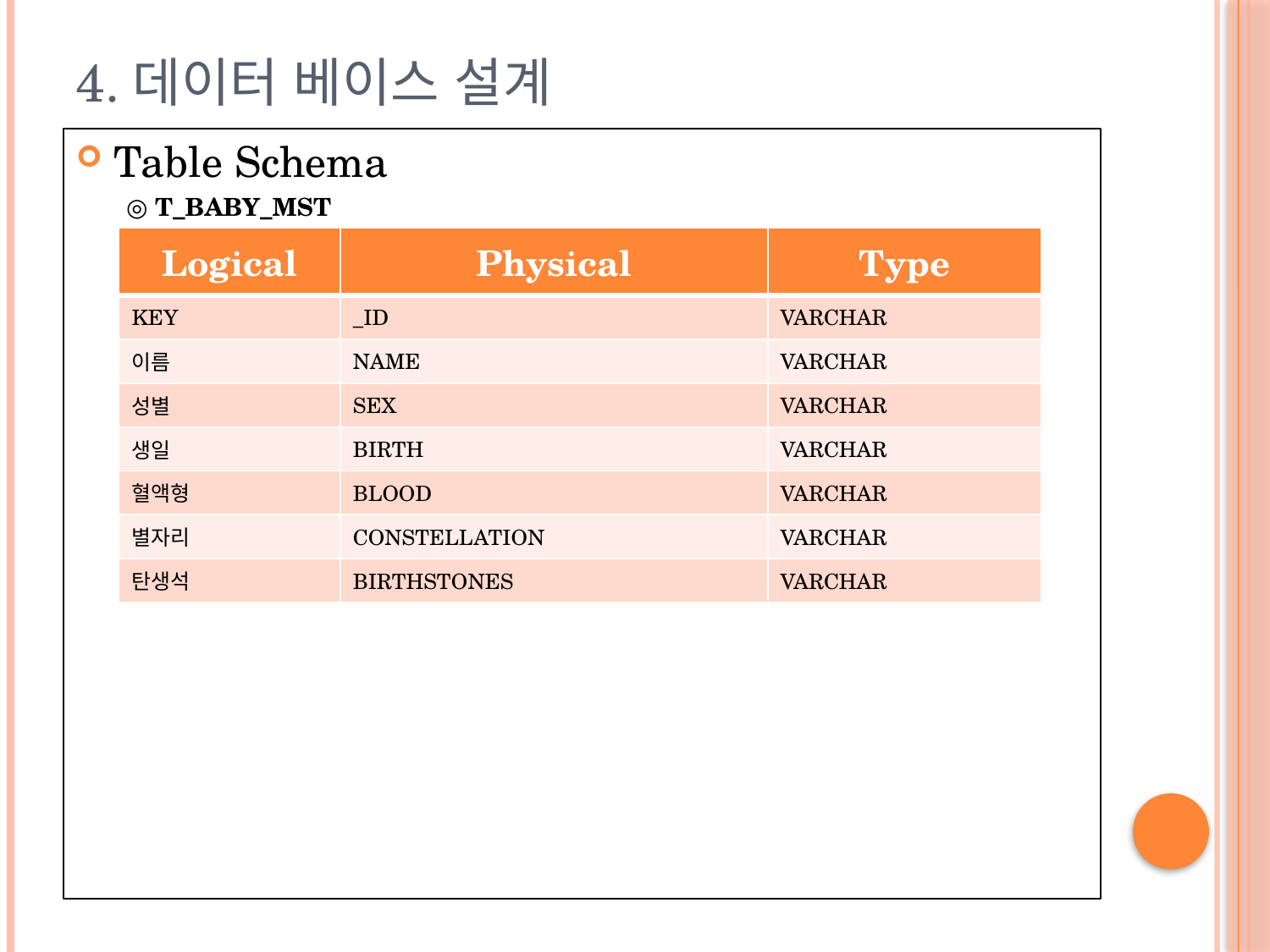

# 4.데이터 베이스 설계
Table Schema

◎ T_BABY_MST
| Logical | Physical | Type |
| --- | --- | --- |
| KEY | \_ID | VARCHAR |
| 이름 | NAME | VARCHAR |
| 성별 | SEX | VARCHAR |
| 생일 | BIRTH | VARCHAR |
| 혈액형 | BLOOD | VARCHAR |
| 별자리 | CONSTELLATION | VARCHAR |
| 탄생석 | BIRTHSTONES | VARCHAR |